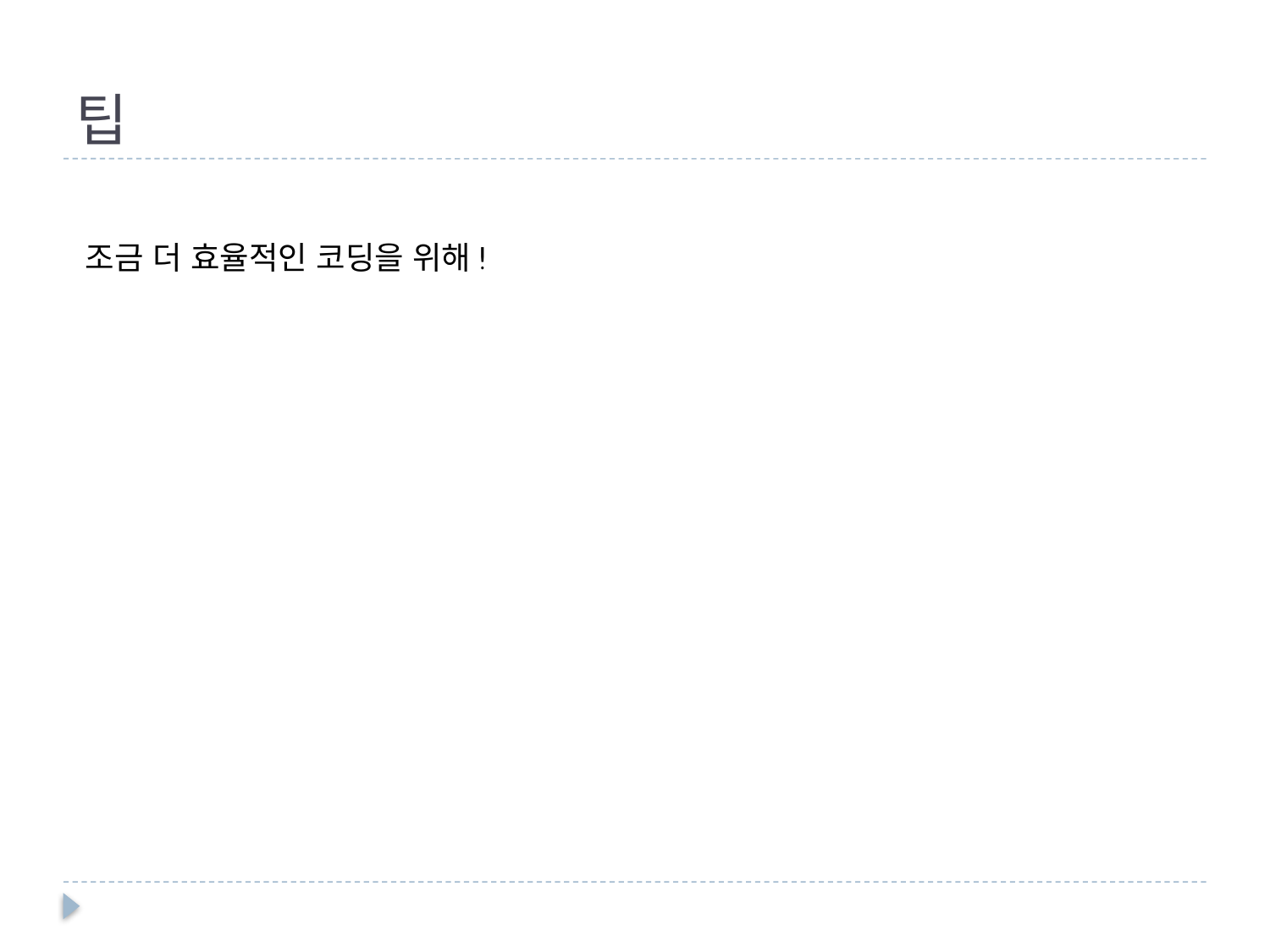

# 팁
조금 더 효율적인 코딩을 위해!